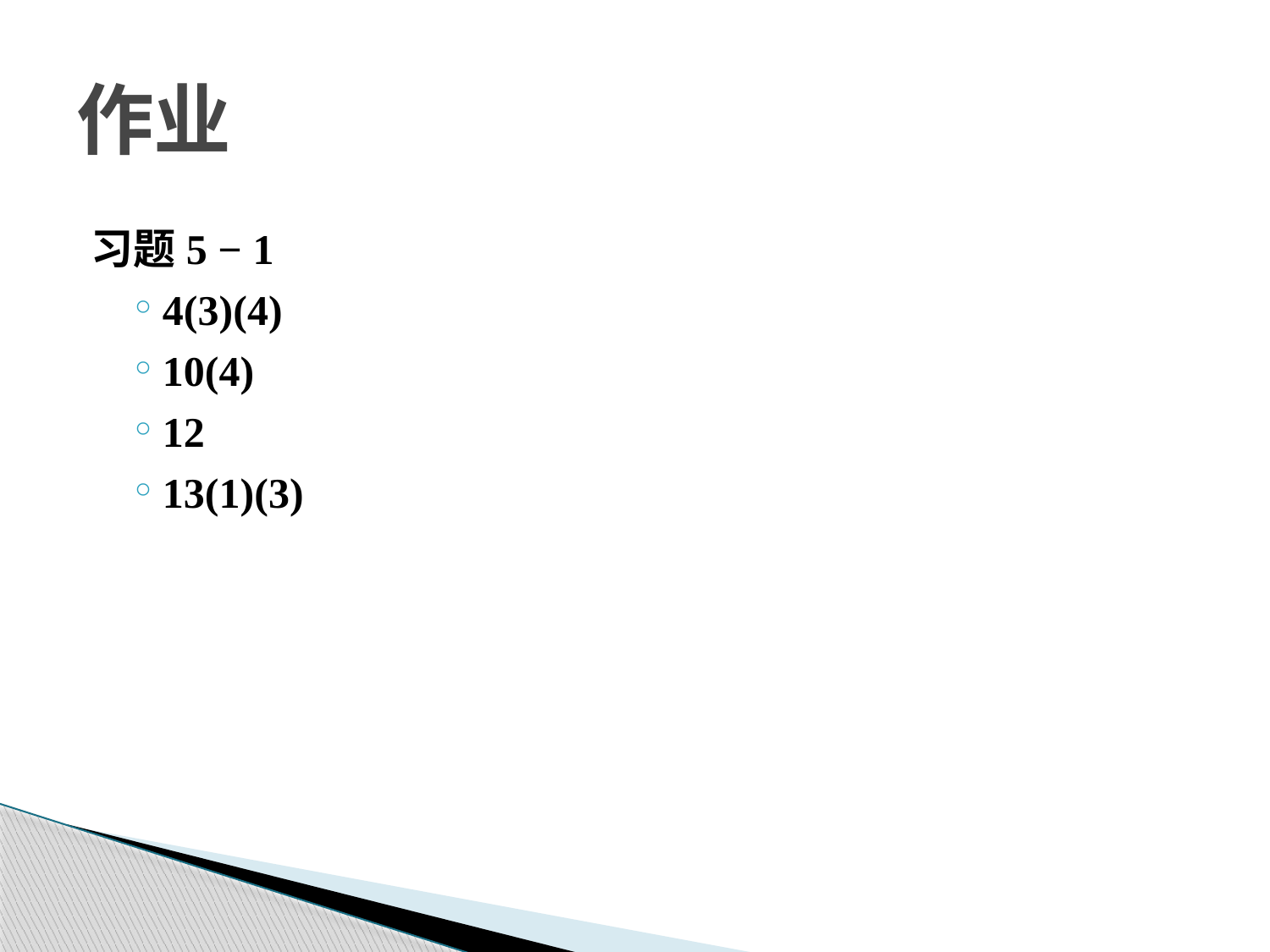

# 作业
习题5 − 1
4(3)(4)
10(4)
12
13(1)(3)